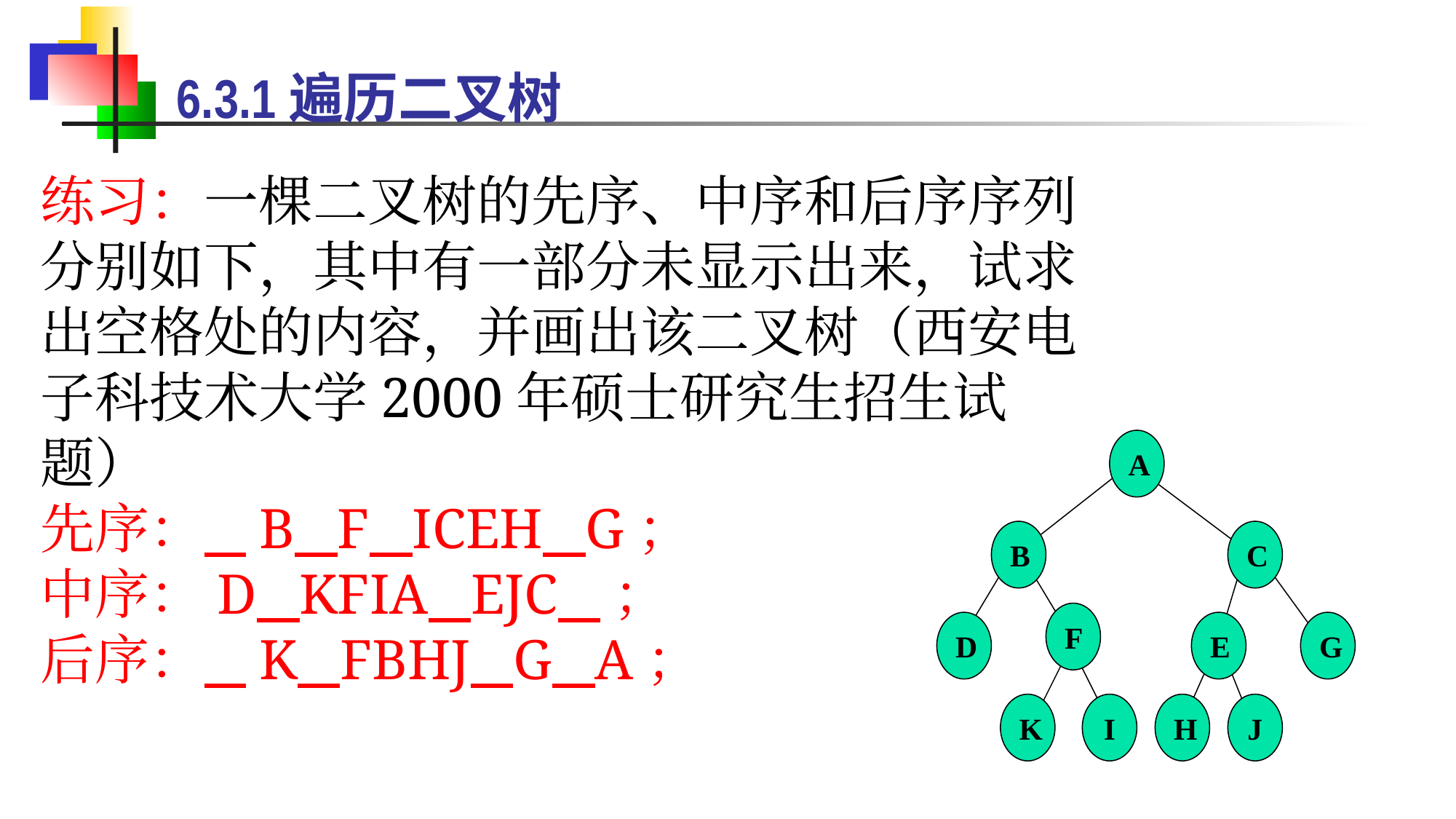

6.3.1遍历二叉树
# 练习：一棵二叉树的先序、中序和后序序列分别如下，其中有一部分未显示出来，试求出空格处的内容，并画出该二叉树（西安电子科技术大学2000年硕士研究生招生试题） 先序：   B   F   ICEH   G； 中序：D   KFIA   EJC   ； 后序：   K   FBHJ   G   A；
A

B
C

F
D
E
G

K
I
H
J